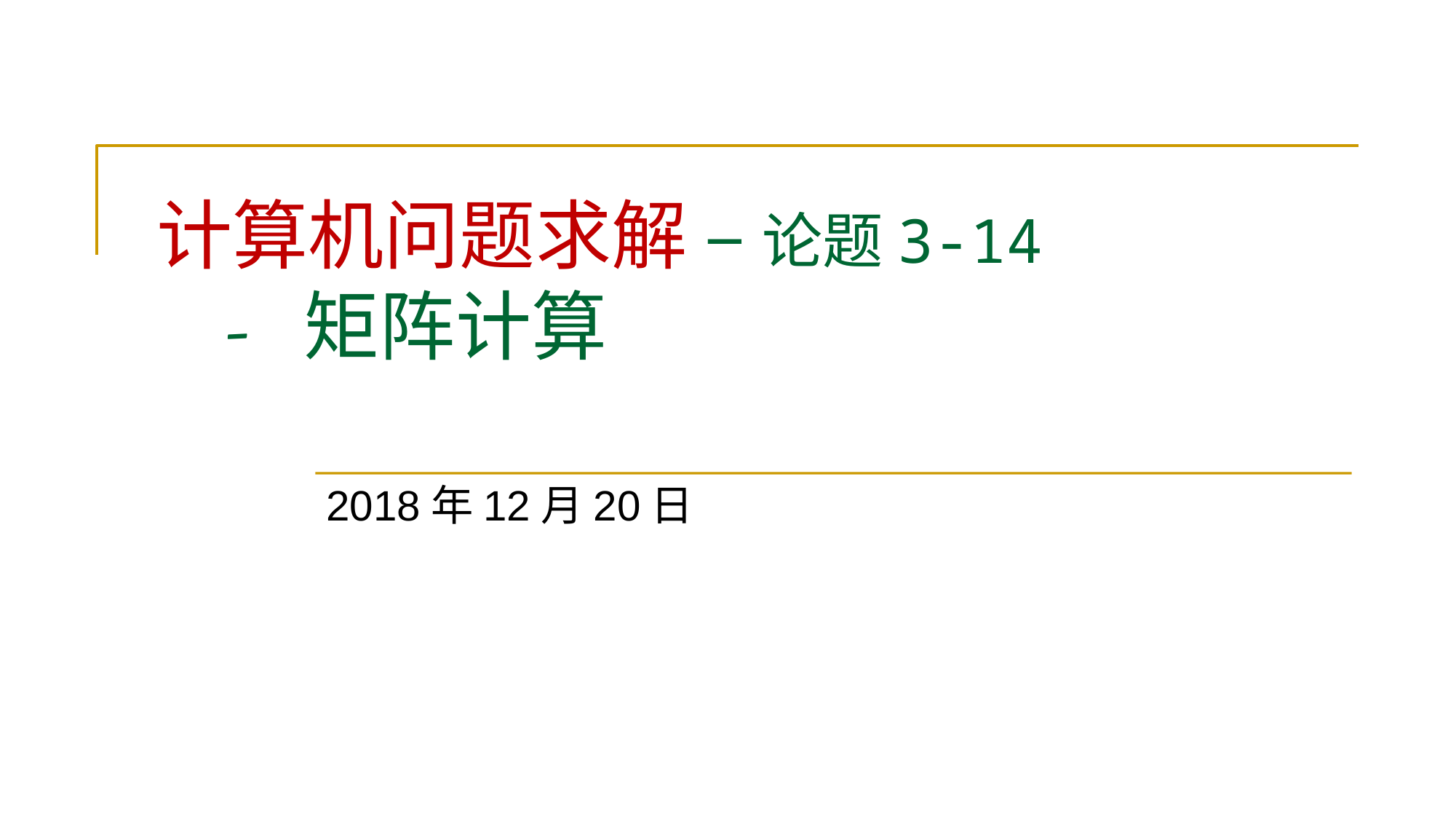

# 计算机问题求解 – 论题3-14 -  矩阵计算
2018年12月20日